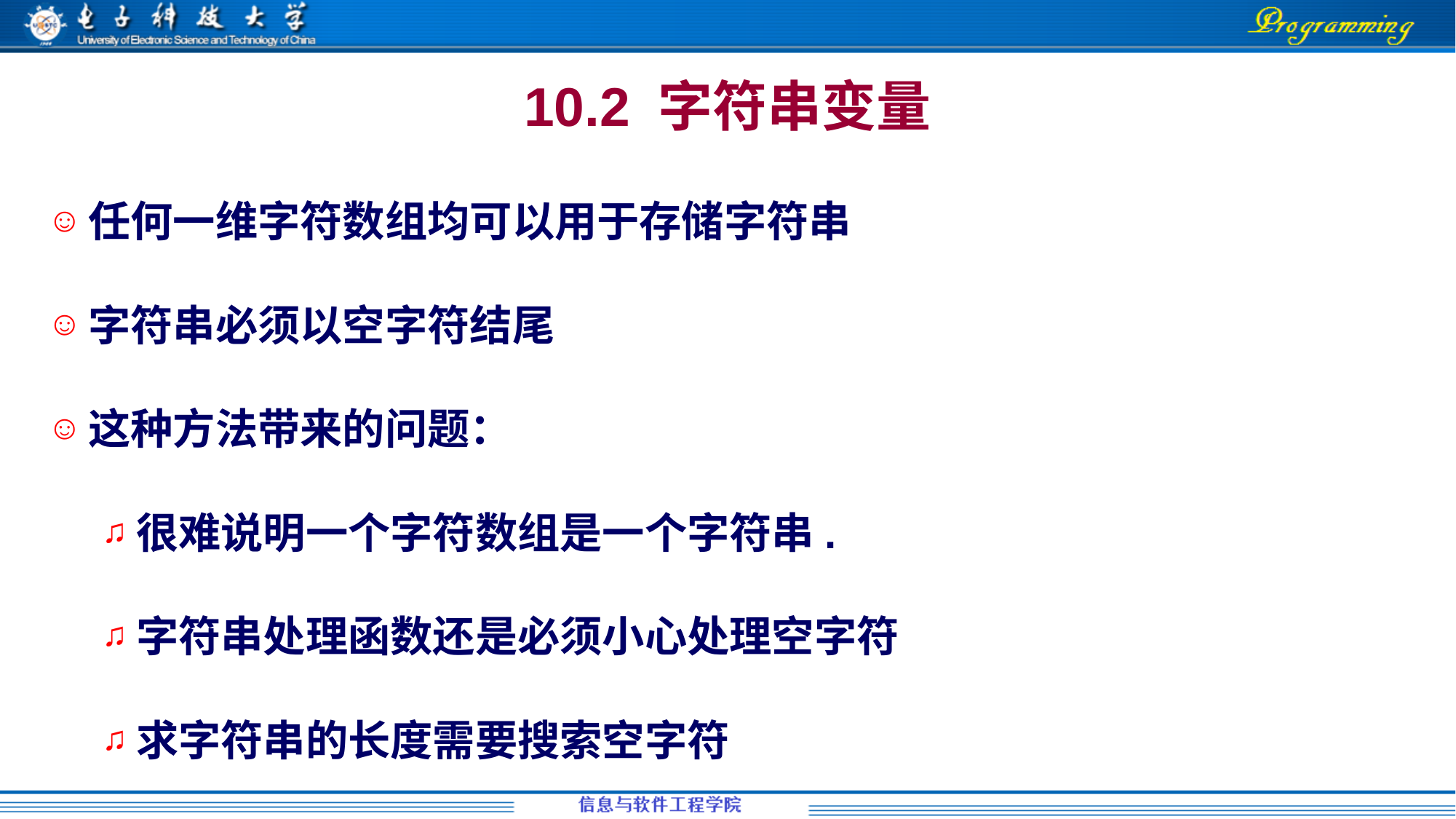

10.2 字符串变量
任何一维字符数组均可以用于存储字符串
字符串必须以空字符结尾
这种方法带来的问题：
很难说明一个字符数组是一个字符串.
字符串处理函数还是必须小心处理空字符
求字符串的长度需要搜索空字符